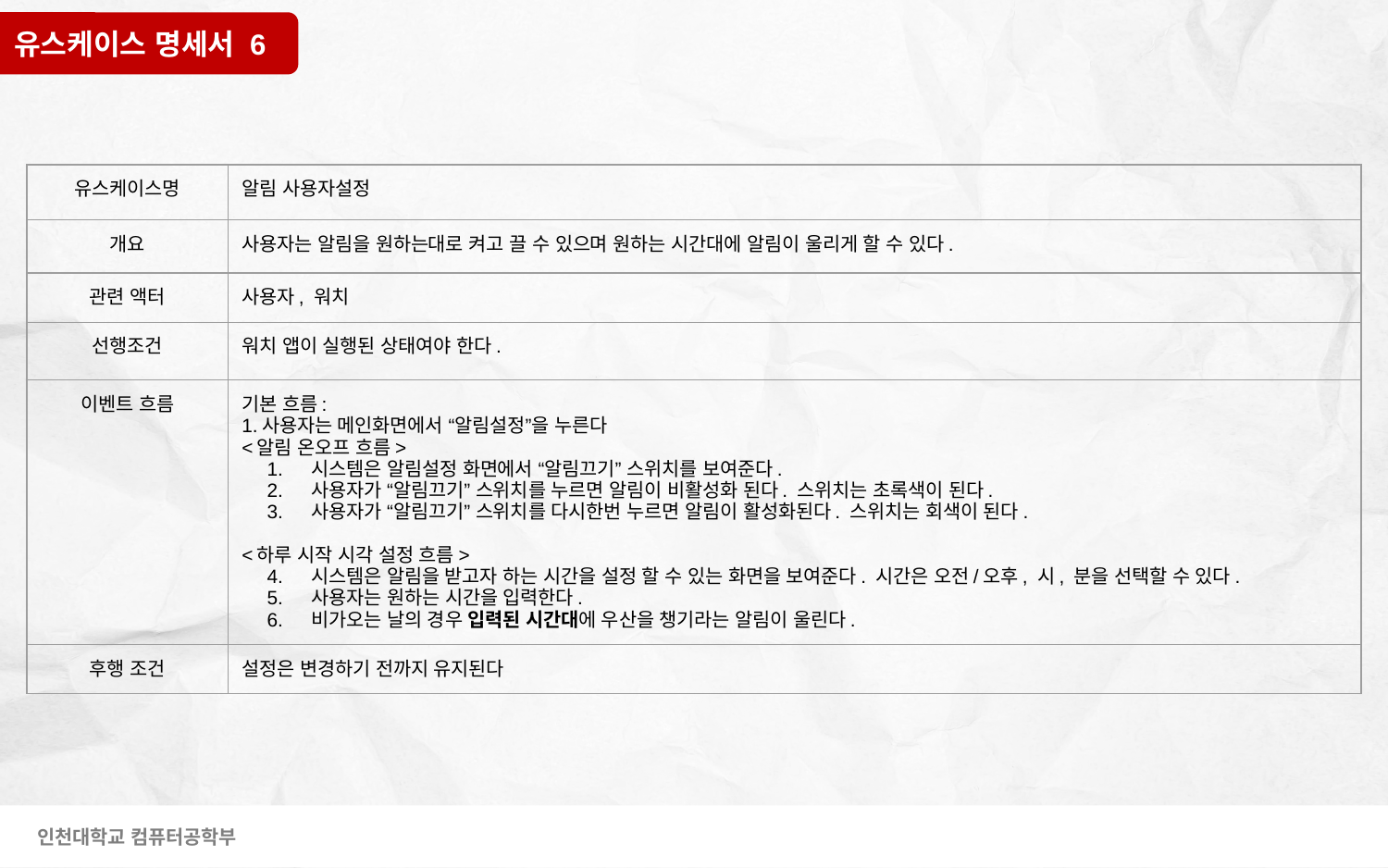

유스케이스 명세서 6

| 유스케이스명 | 알림 사용자설정 |
| --- | --- |
| 개요 | 사용자는 알림을 원하는대로 켜고 끌 수 있으며 원하는 시간대에 알림이 울리게 할 수 있다. |
| 관련 액터 | 사용자, 워치 |
| 선행조건 | 워치 앱이 실행된 상태여야 한다. |
| 이벤트 흐름 | 기본 흐름: 1.사용자는 메인화면에서 “알림설정”을 누른다 <알림 온오프 흐름> 시스템은 알림설정 화면에서 “알림끄기” 스위치를 보여준다. 사용자가 “알림끄기” 스위치를 누르면 알림이 비활성화 된다. 스위치는 초록색이 된다. 사용자가 “알림끄기” 스위치를 다시한번 누르면 알림이 활성화된다. 스위치는 회색이 된다. <하루 시작 시각 설정 흐름> 시스템은 알림을 받고자 하는 시간을 설정 할 수 있는 화면을 보여준다. 시간은 오전/오후, 시, 분을 선택할 수 있다. 사용자는 원하는 시간을 입력한다. 비가오는 날의 경우 입력된 시간대에 우산을 챙기라는 알림이 울린다. |
| 후행 조건 | 설정은 변경하기 전까지 유지된다 |

인천대학교 컴퓨터공학부